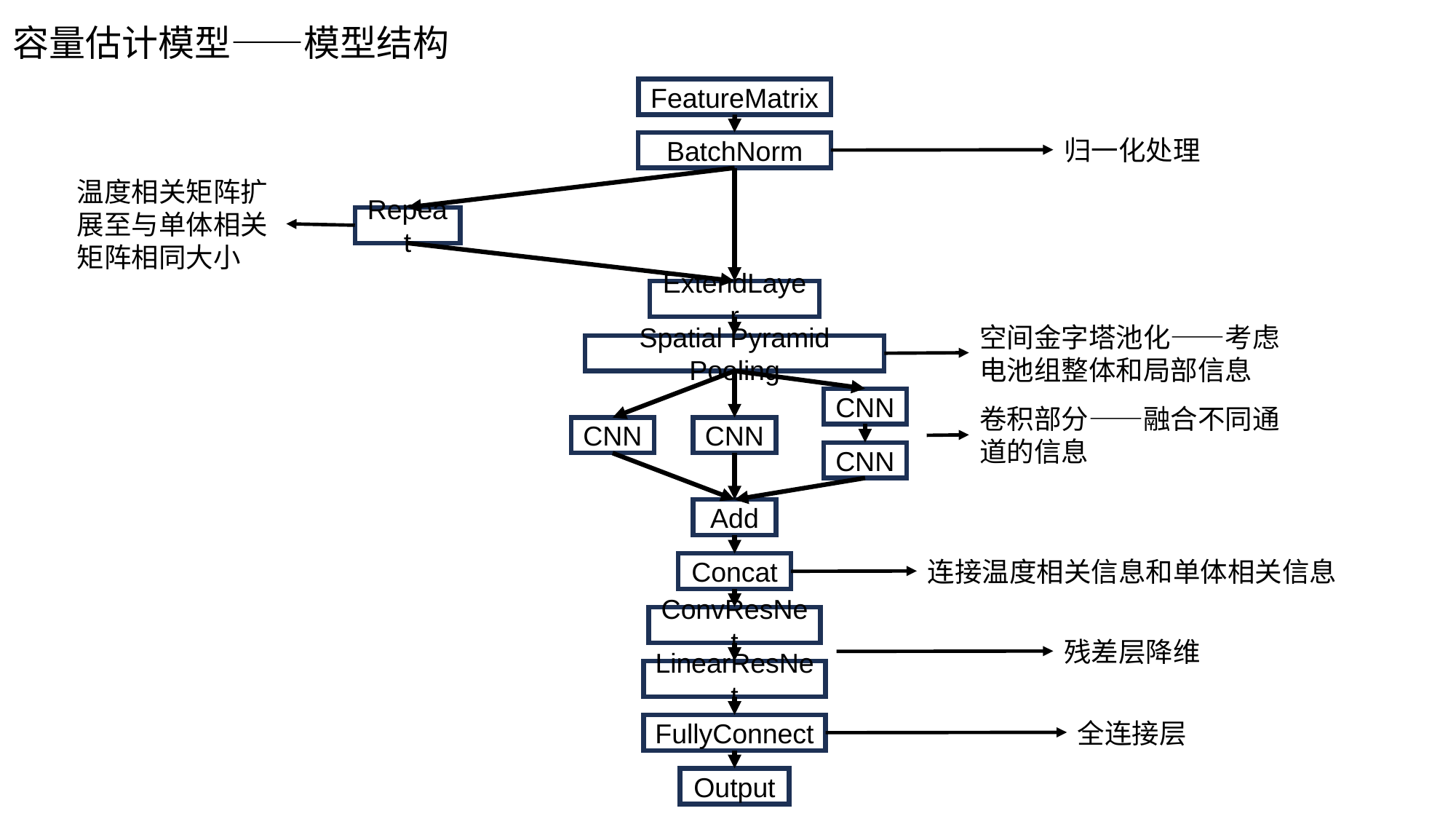

容量估计模型——模型结构
FeatureMatrix
归一化处理
BatchNorm
温度相关矩阵扩展至与单体相关矩阵相同大小
Repeat
ExtendLayer
空间金字塔池化——考虑电池组整体和局部信息
Spatial Pyramid Pooling
CNN
卷积部分——融合不同通道的信息
CNN
CNN
CNN
Add
连接温度相关信息和单体相关信息
Concat
ConvResNet
残差层降维
LinearResNet
全连接层
FullyConnect
Output